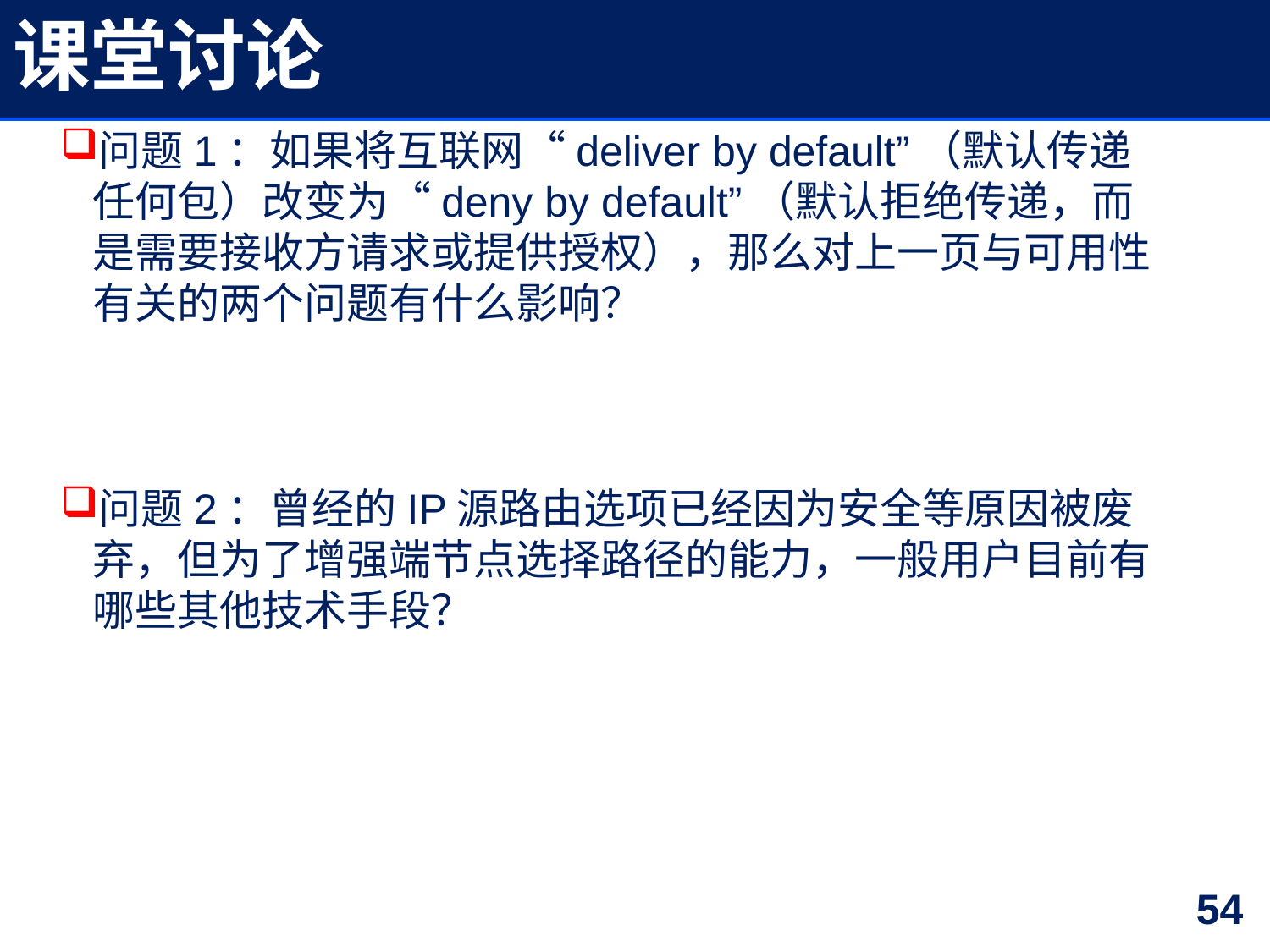

# 课堂讨论
问题1：如果将互联网“deliver by default”（默认传递任何包）改变为“deny by default”（默认拒绝传递，而是需要接收方请求或提供授权），那么对上一页与可用性有关的两个问题有什么影响？

问题2：曾经的IP源路由选项已经因为安全等原因被废弃，但为了增强端节点选择路径的能力，一般用户目前有哪些其他技术手段？
54